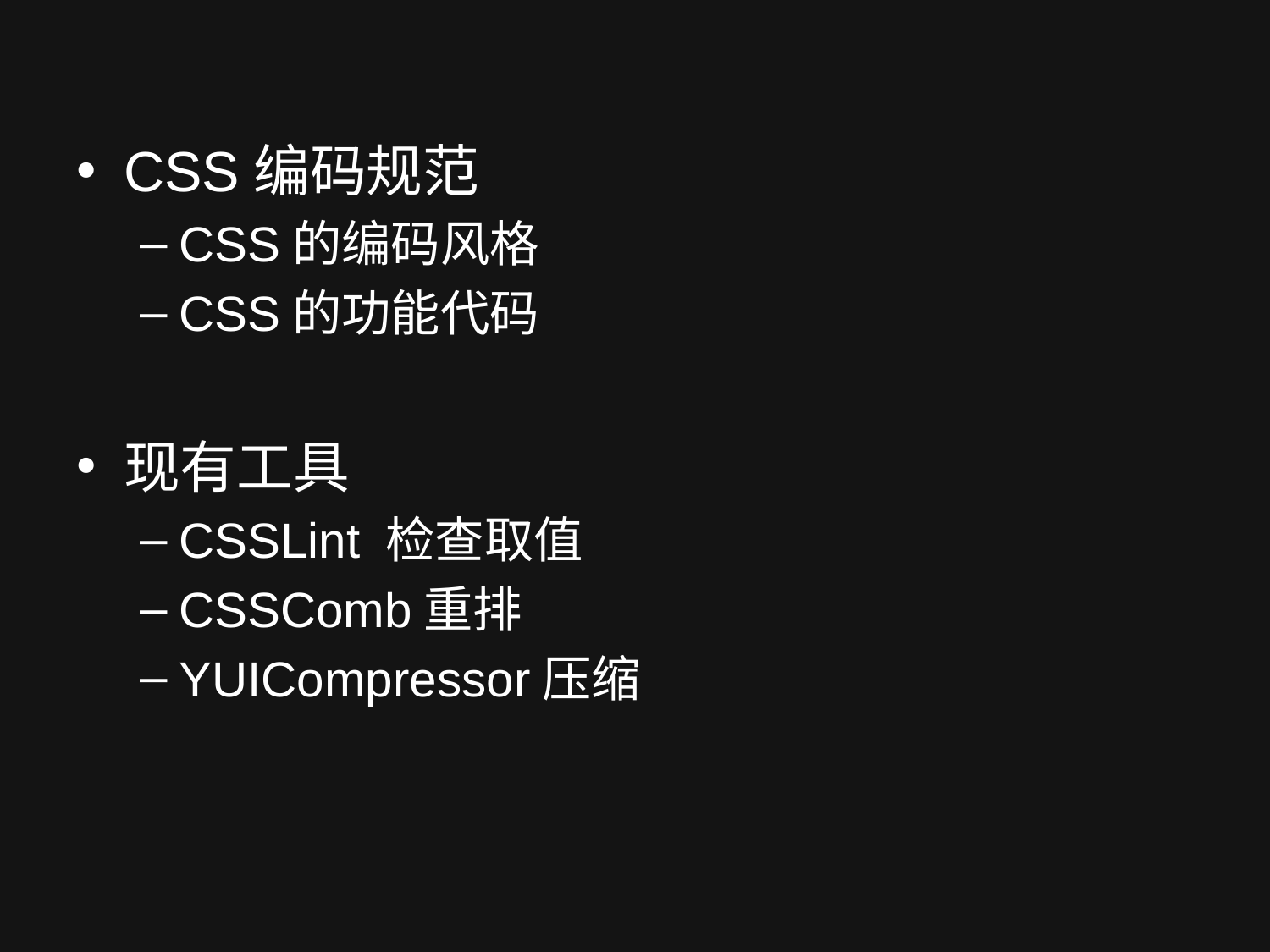

CSS编码规范
CSS的编码风格
CSS的功能代码

现有工具
CSSLint 检查取值
CSSComb重排
YUICompressor压缩